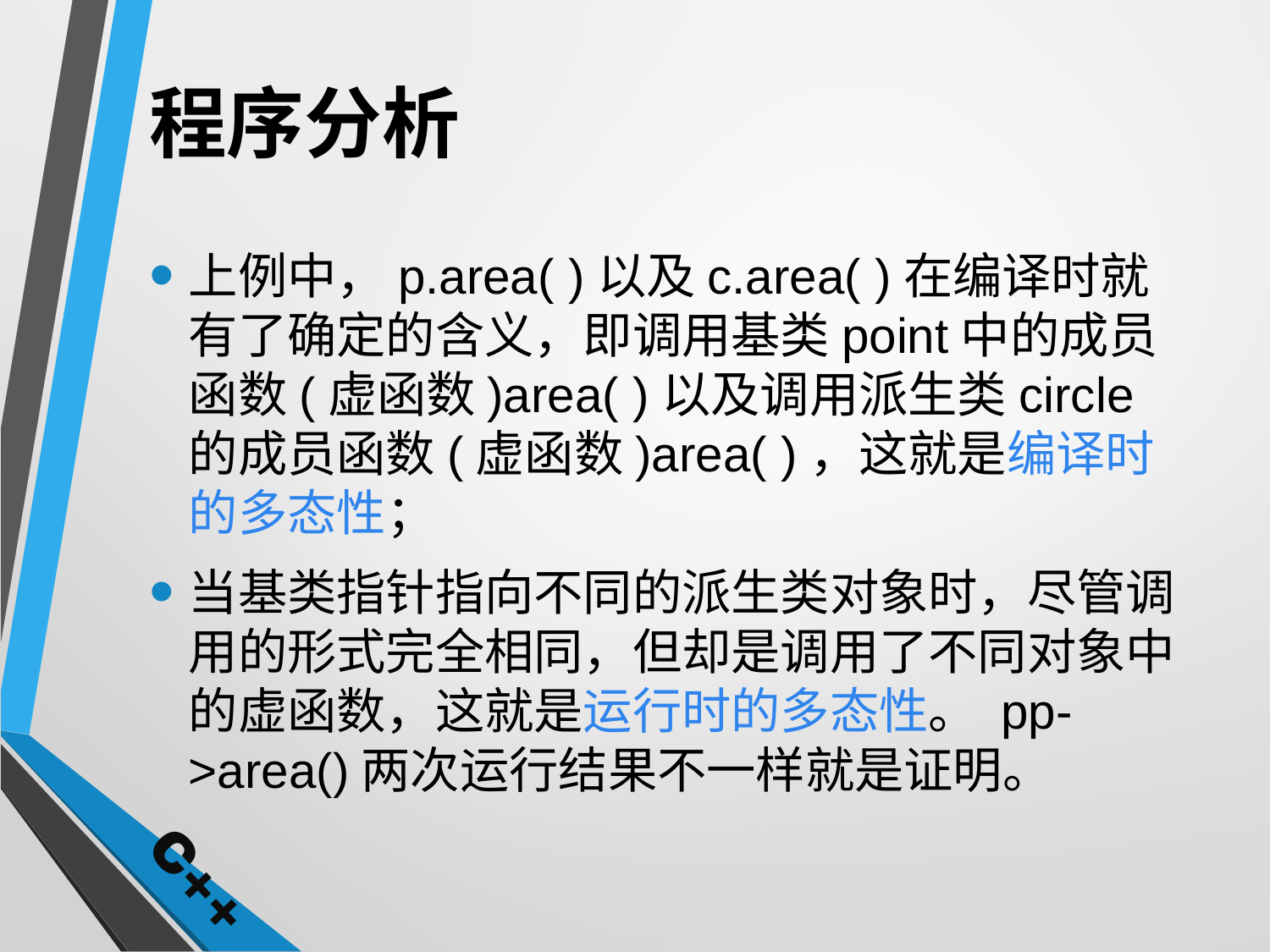

# 程序分析
上例中，p.area( )以及c.area( )在编译时就有了确定的含义，即调用基类point中的成员函数(虚函数)area( )以及调用派生类circle的成员函数(虚函数)area( )，这就是编译时的多态性；
当基类指针指向不同的派生类对象时，尽管调用的形式完全相同，但却是调用了不同对象中的虚函数，这就是运行时的多态性。 pp->area()两次运行结果不一样就是证明。